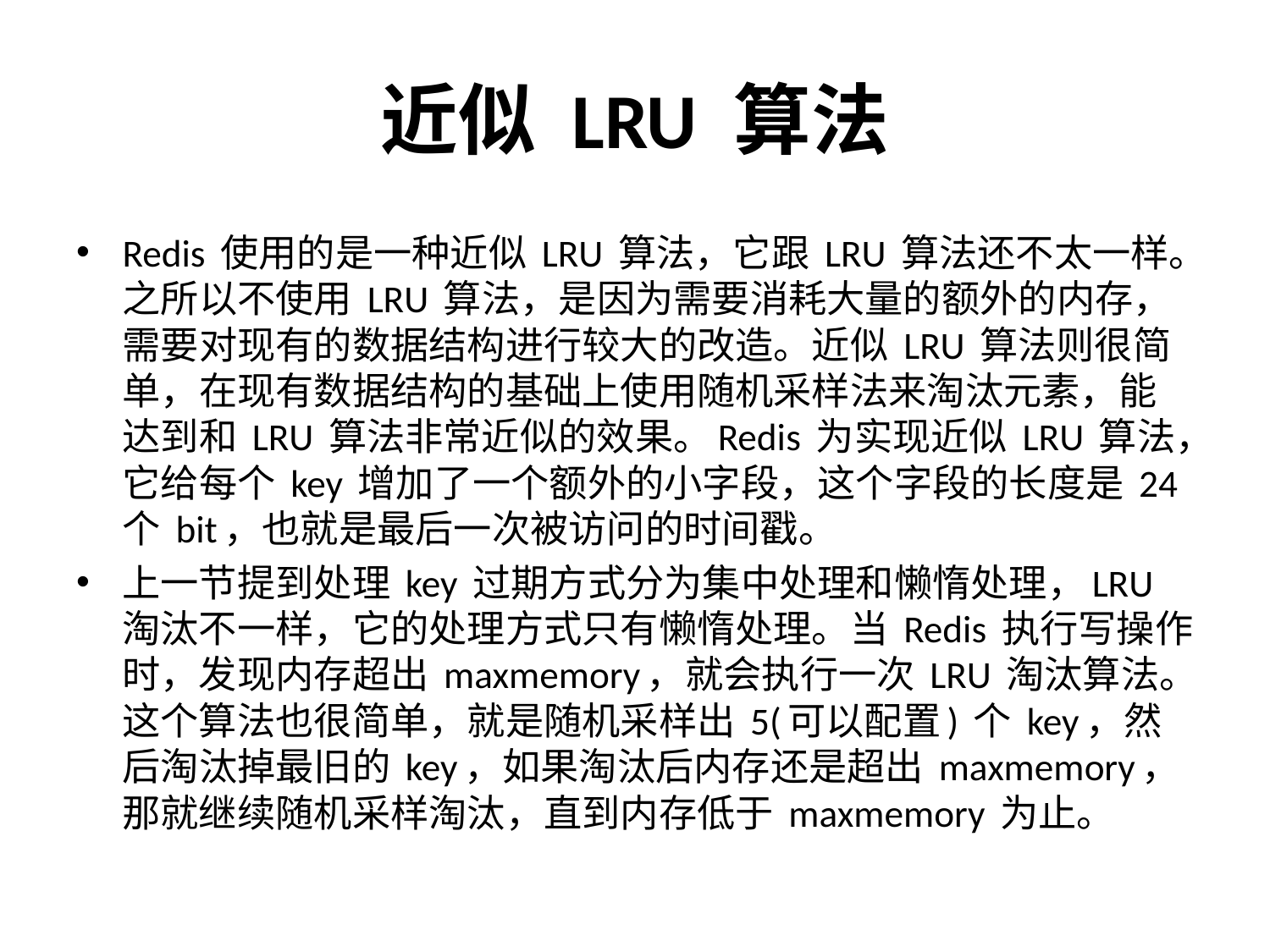

# 近似 LRU 算法
Redis 使用的是一种近似 LRU 算法，它跟 LRU 算法还不太一样。之所以不使用 LRU 算法，是因为需要消耗大量的额外的内存，需要对现有的数据结构进行较大的改造。近似 LRU 算法则很简单，在现有数据结构的基础上使用随机采样法来淘汰元素，能达到和 LRU 算法非常近似的效果。Redis 为实现近似 LRU 算法，它给每个 key 增加了一个额外的小字段，这个字段的长度是 24 个 bit，也就是最后一次被访问的时间戳。
上一节提到处理 key 过期方式分为集中处理和懒惰处理，LRU 淘汰不一样，它的处理方式只有懒惰处理。当 Redis 执行写操作时，发现内存超出 maxmemory，就会执行一次 LRU 淘汰算法。这个算法也很简单，就是随机采样出 5(可以配置) 个 key，然后淘汰掉最旧的 key，如果淘汰后内存还是超出 maxmemory，那就继续随机采样淘汰，直到内存低于 maxmemory 为止。